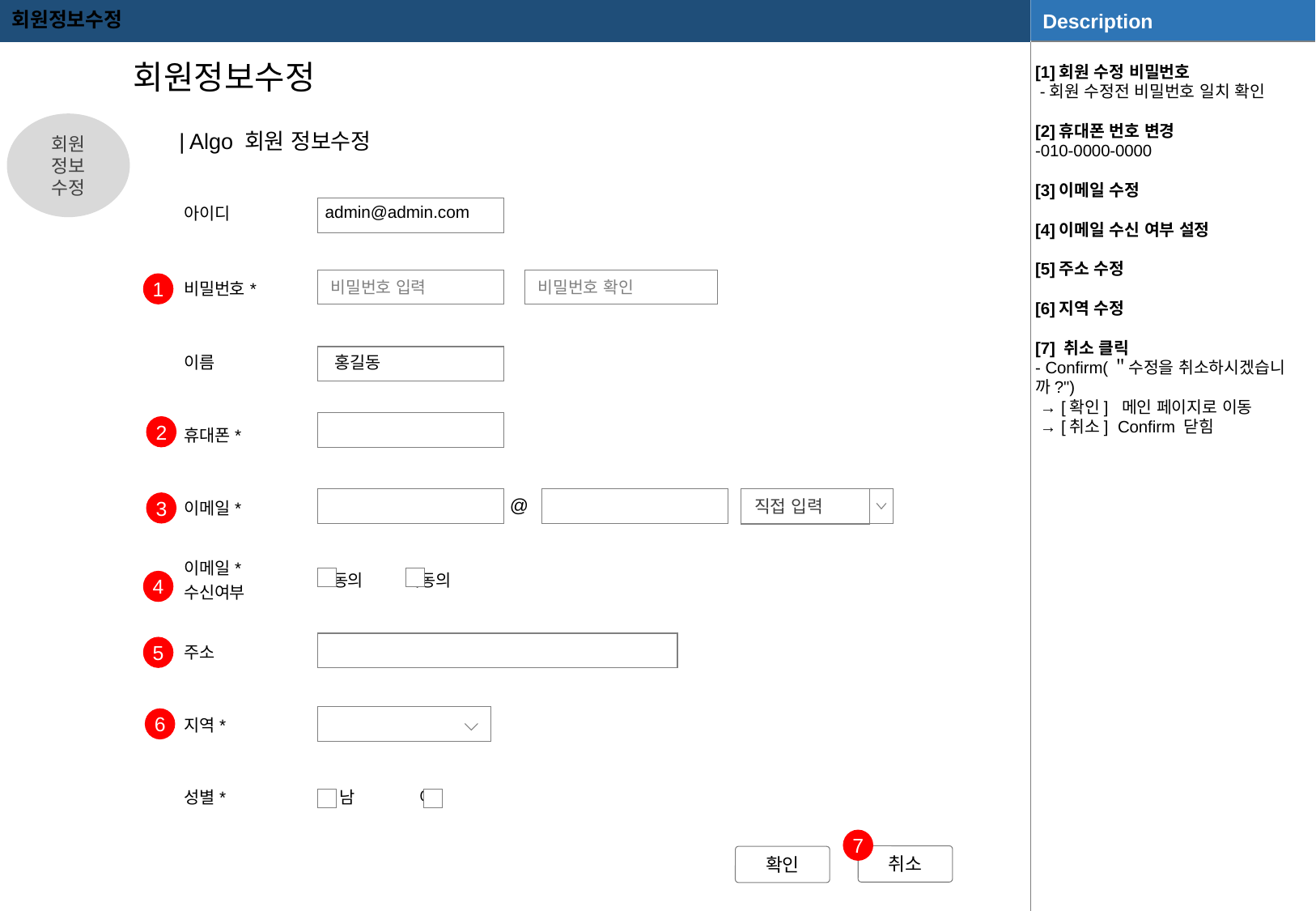

회원정보수정

[1]회원 수정 비밀번호
 -회원 수정전 비밀번호 일치 확인

[2]휴대폰 번호 변경
-010-0000-0000

[3]이메일 수정

[4]이메일 수신 여부 설정

[5]주소 수정

[6]지역 수정

[7] 취소 클릭
- Confirm(＂수정을 취소하시겠습니까?")
 → [확인]  메인 페이지로 이동
 → [취소]  Confirm 닫힘

회원정보수정
회원
정보
수정
| Algo 회원 정보수정
| 아이디 | admin@admin.com |
| --- | --- |
| 비밀번호\* |  |
| 이름 | 홍길동 |
| 휴대폰\* |  |
| 이메일\* |  |
| 이메일\* 수신여부 | 동의 미동의 |
| 주소 |  |
| 지역\* |  |
| 성별\* | 남 여 |

비밀번호 입력
비밀번호 확인
1

2
@
직접 입력

3

4

5

6

7
취소
확인